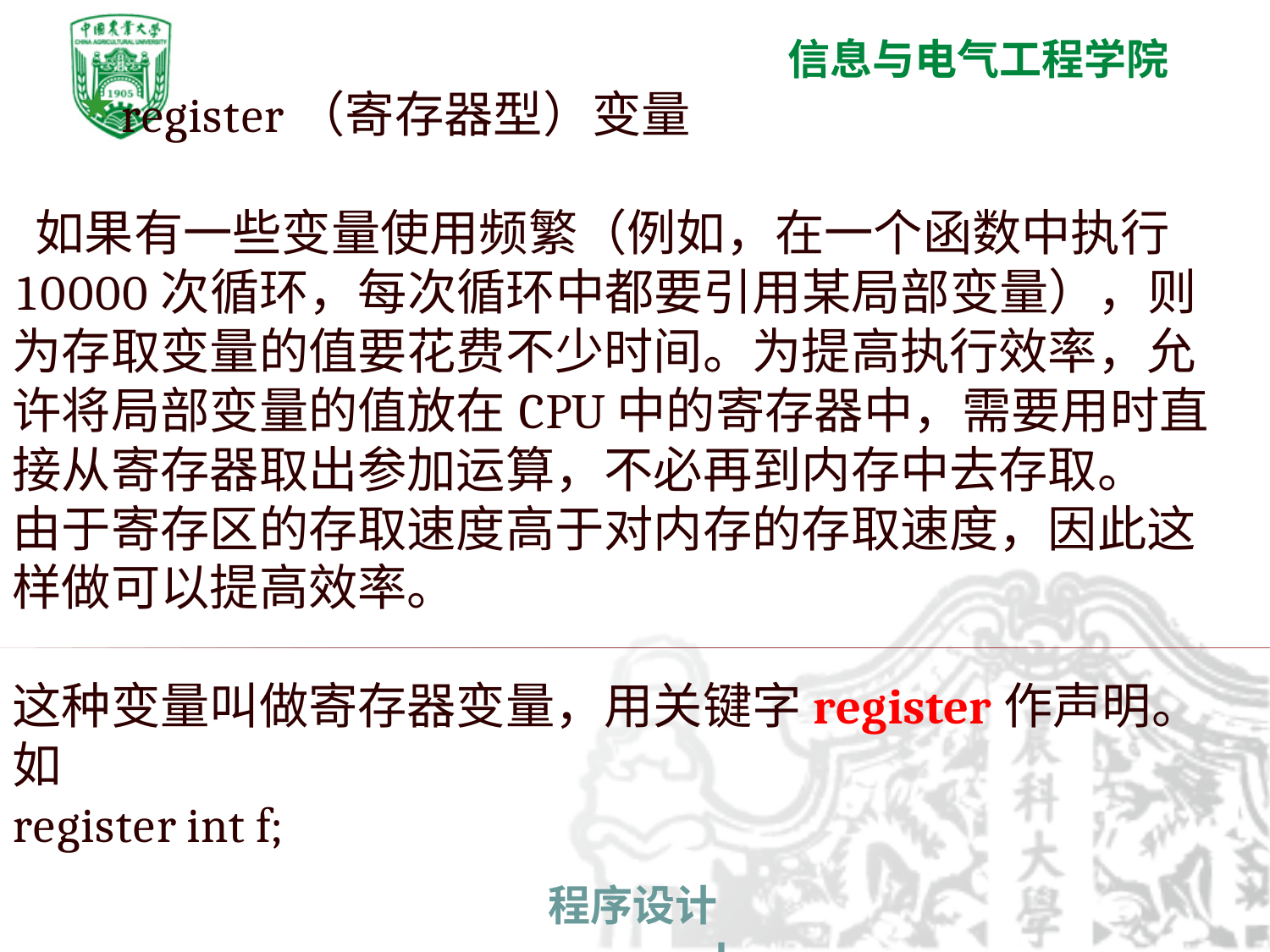

register（寄存器型）变量

 如果有一些变量使用频繁（例如，在一个函数中执行10000次循环，每次循环中都要引用某局部变量），则为存取变量的值要花费不少时间。为提高执行效率，允许将局部变量的值放在CPU中的寄存器中，需要用时直接从寄存器取出参加运算，不必再到内存中去存取。
由于寄存区的存取速度高于对内存的存取速度，因此这样做可以提高效率。

这种变量叫做寄存器变量，用关键字register作声明。
如
register int f;